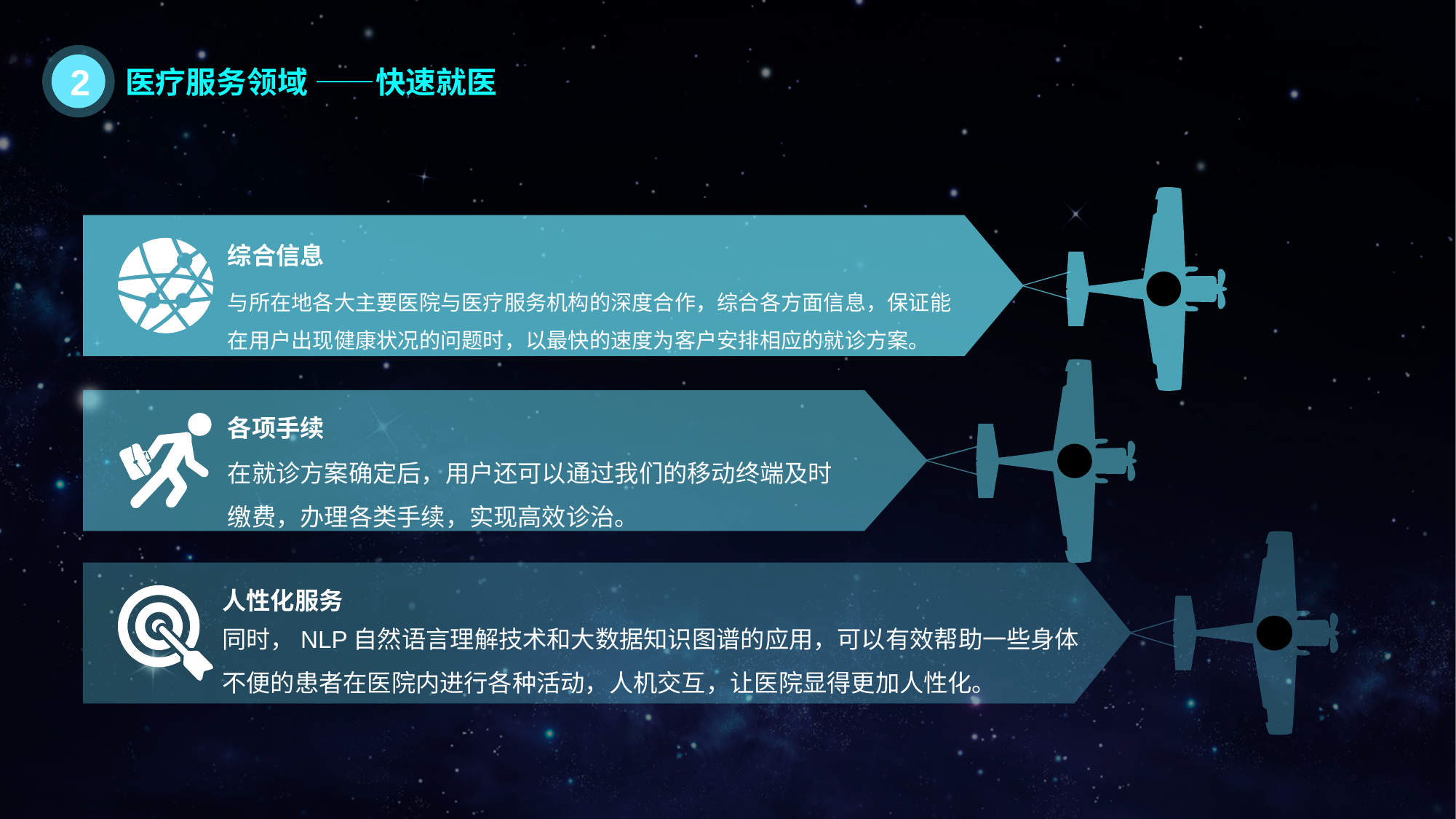

2
医疗服务领域 ——快速就医

综合信息
与所在地各大主要医院与医疗服务机构的深度合作，综合各方面信息，保证能在用户出现健康状况的问题时，以最快的速度为客户安排相应的就诊方案。

各项手续
在就诊方案确定后，用户还可以通过我们的移动终端及时缴费，办理各类手续，实现高效诊治。

人性化服务
同时，NLP自然语言理解技术和大数据知识图谱的应用，可以有效帮助一些身体不便的患者在医院内进行各种活动，人机交互，让医院显得更加人性化。